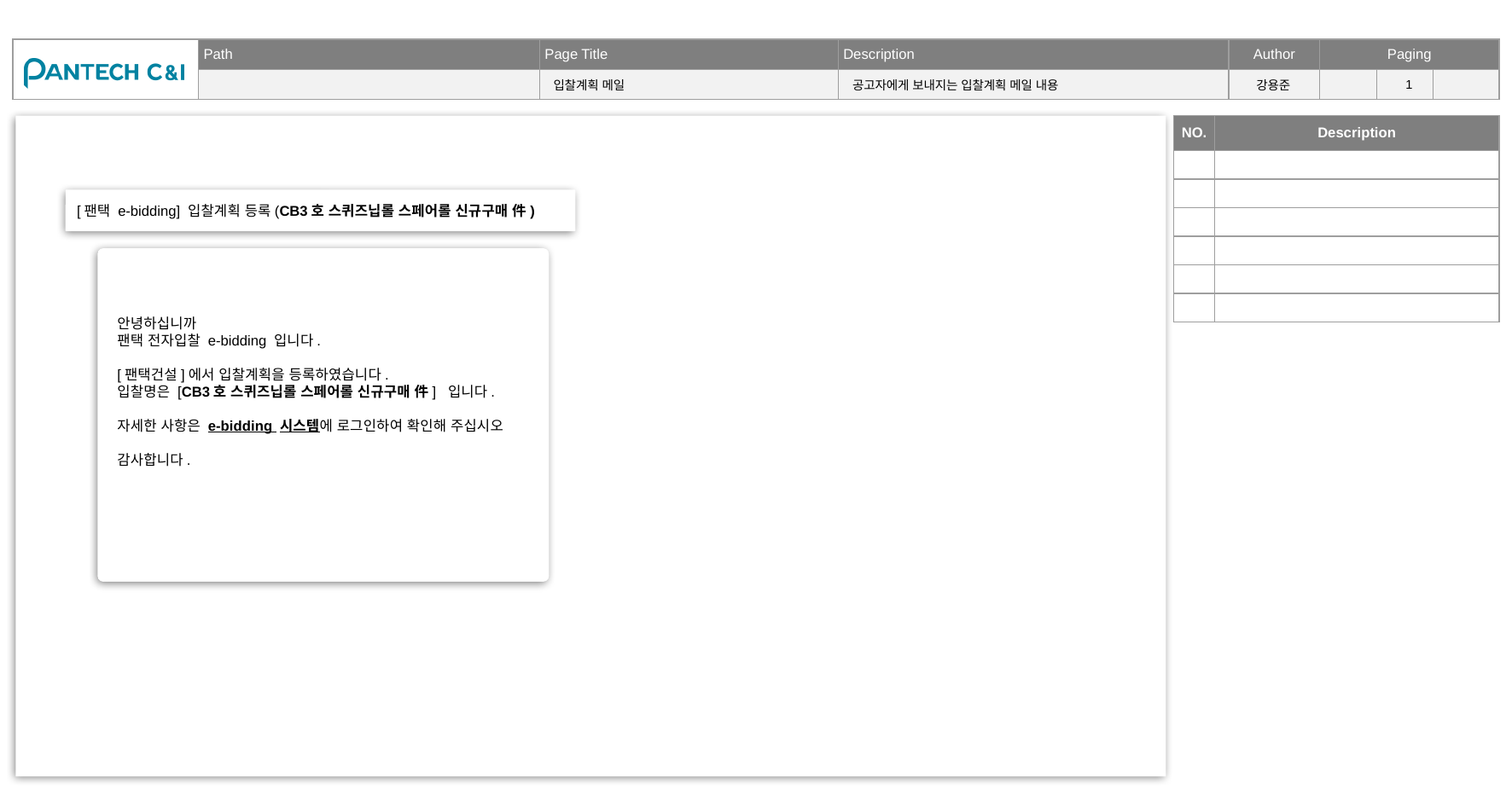

1
입찰계획 메일
공고자에게 보내지는 입찰계획 메일 내용
강용준

| NO. | Description |
| --- | --- |
|  |  |
|  |  |
|  |  |
|  |  |
|  |  |
|  |  |
[팬택 e-bidding] 입찰계획 등록(CB3호 스퀴즈닙롤 스페어롤 신규구매 件)

안녕하십니까
팬택 전자입찰 e-bidding 입니다.

[팬택건설]에서 입찰계획을 등록하였습니다.
입찰명은 [CB3호 스퀴즈닙롤 스페어롤 신규구매 件]  입니다.

자세한 사항은 e-bidding 시스템에 로그인하여 확인해 주십시오

감사합니다.